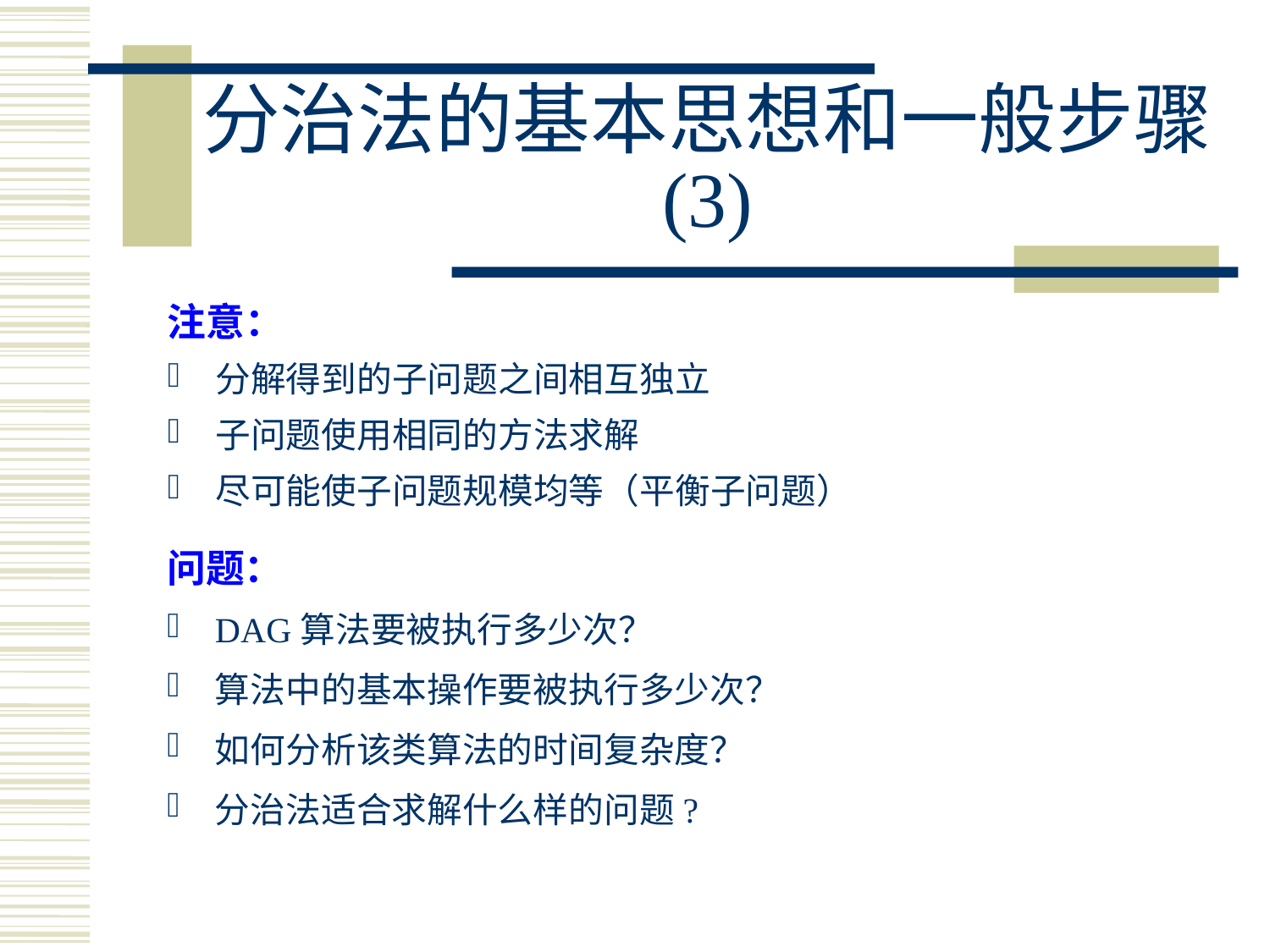

# 分治法的基本思想和一般步骤 (3)
注意：
分解得到的子问题之间相互独立
子问题使用相同的方法求解
尽可能使子问题规模均等（平衡子问题）
问题：
DAG算法要被执行多少次？
算法中的基本操作要被执行多少次？
如何分析该类算法的时间复杂度？
分治法适合求解什么样的问题?